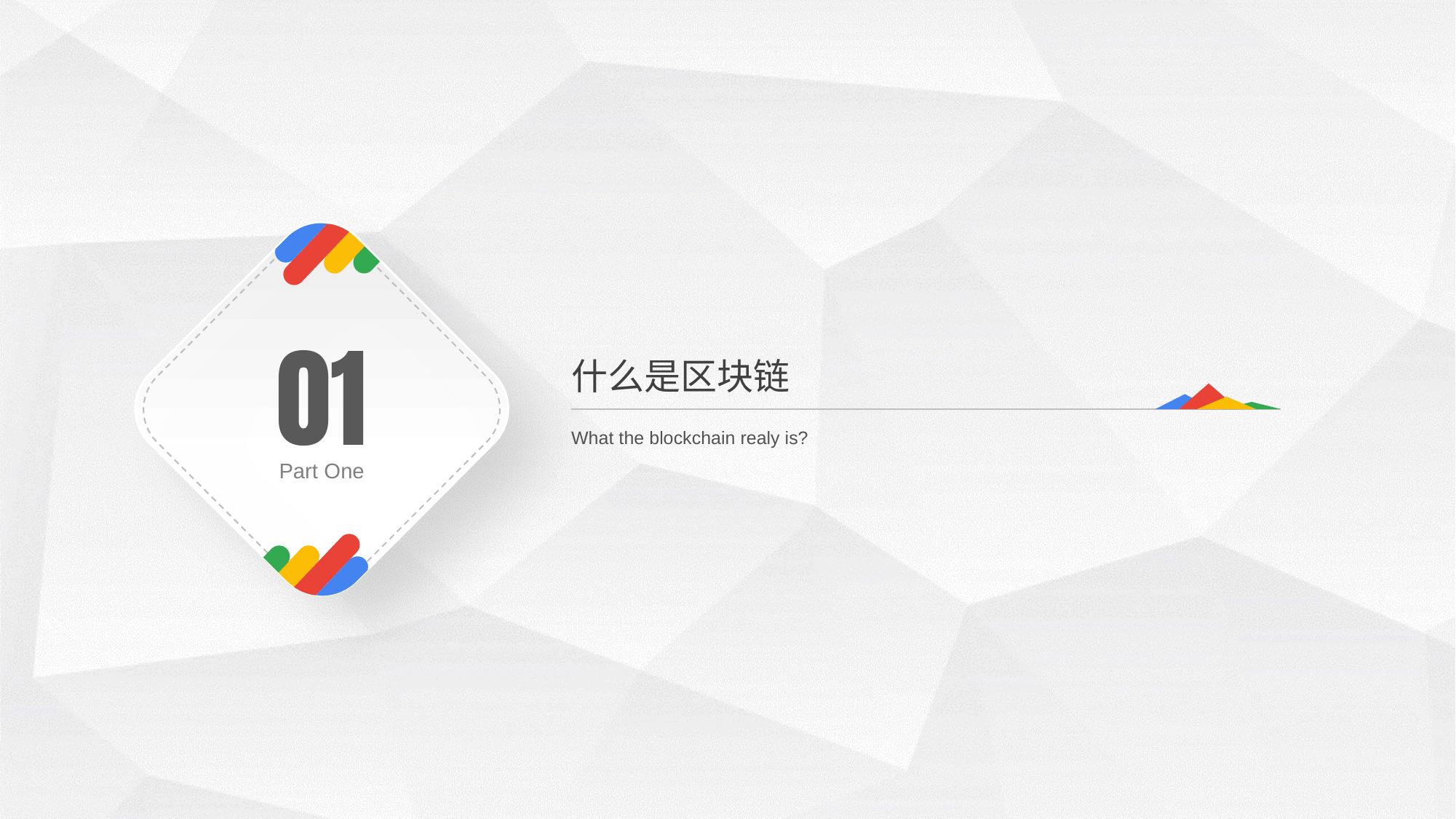

01
什么是区块链

What the blockchain realy is?
Part One